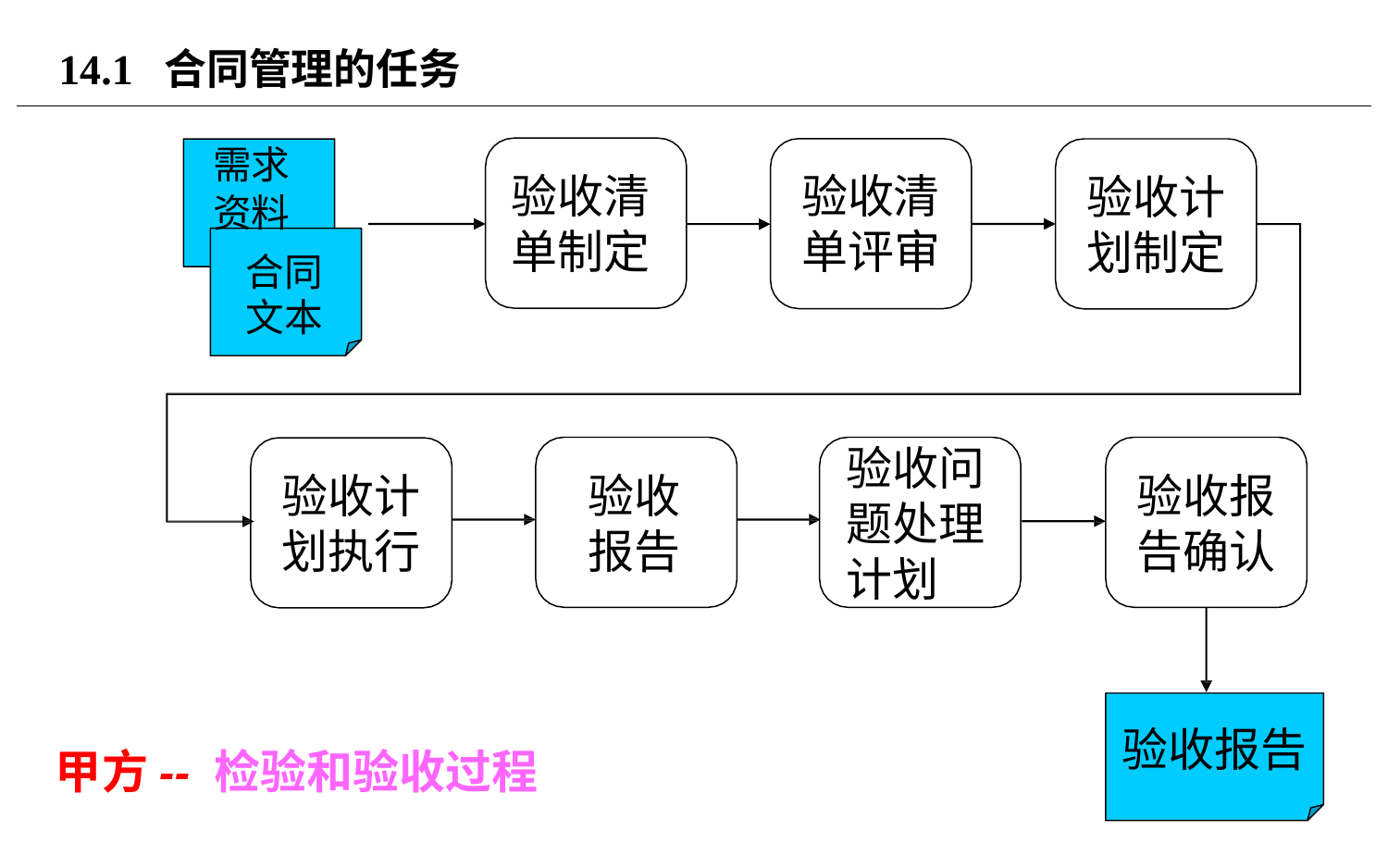

# 14.1  合同管理的任务

需求
资料

验收清单制定
验收清
单评审
验收计 划制定

合同
文本

验收问题处理计划

验收计 划执行
验收报 告确认
验收报告

验收报告
甲方-- 检验和验收过程